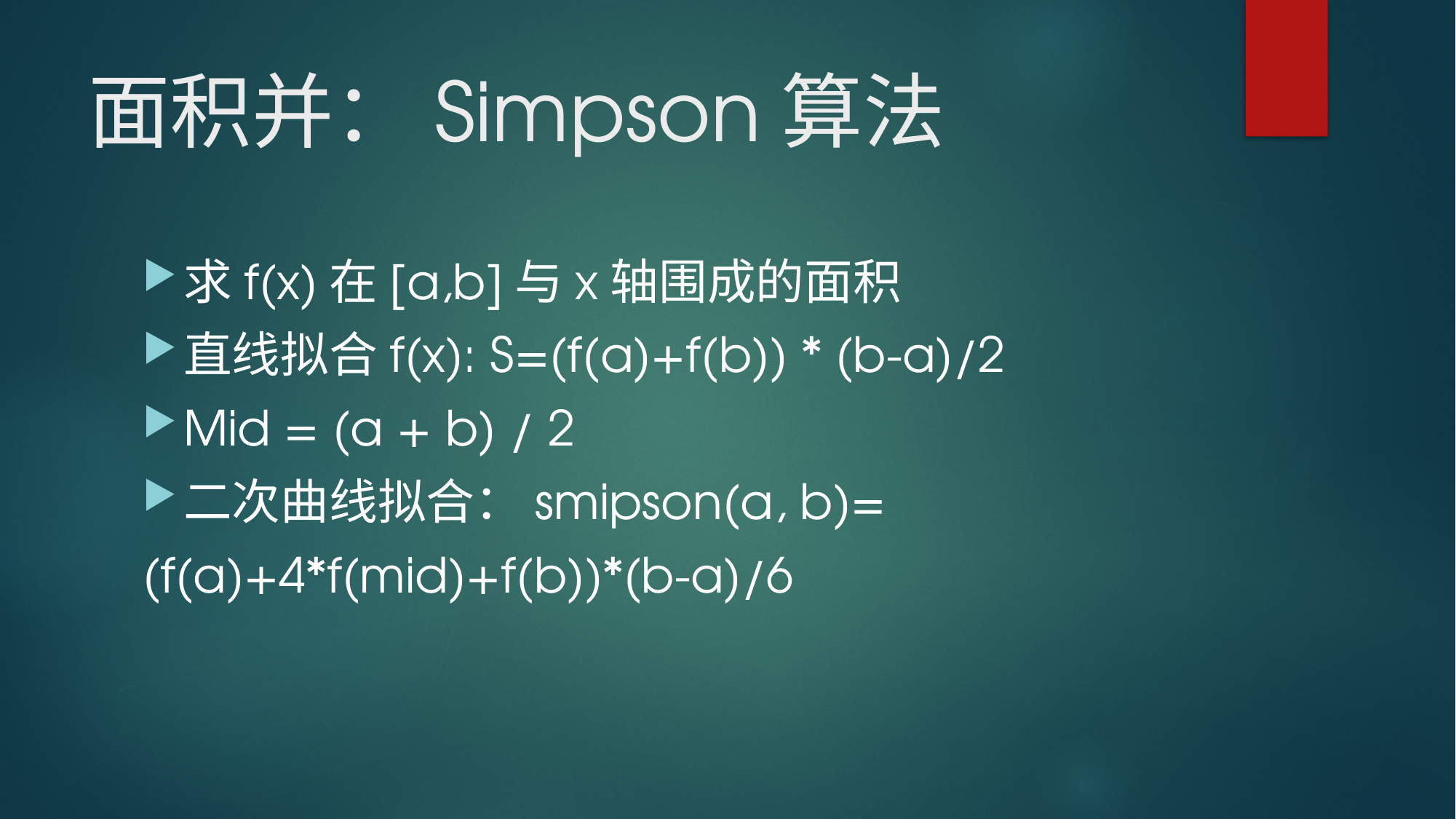

# 面积并：Simpson算法
求f(x)在[a,b]与x轴围成的面积
直线拟合f(x): S=(f(a)+f(b)) * (b-a)/2
Mid = (a + b) / 2
二次曲线拟合：smipson(a, b)=
(f(a)+4*f(mid)+f(b))*(b-a)/6